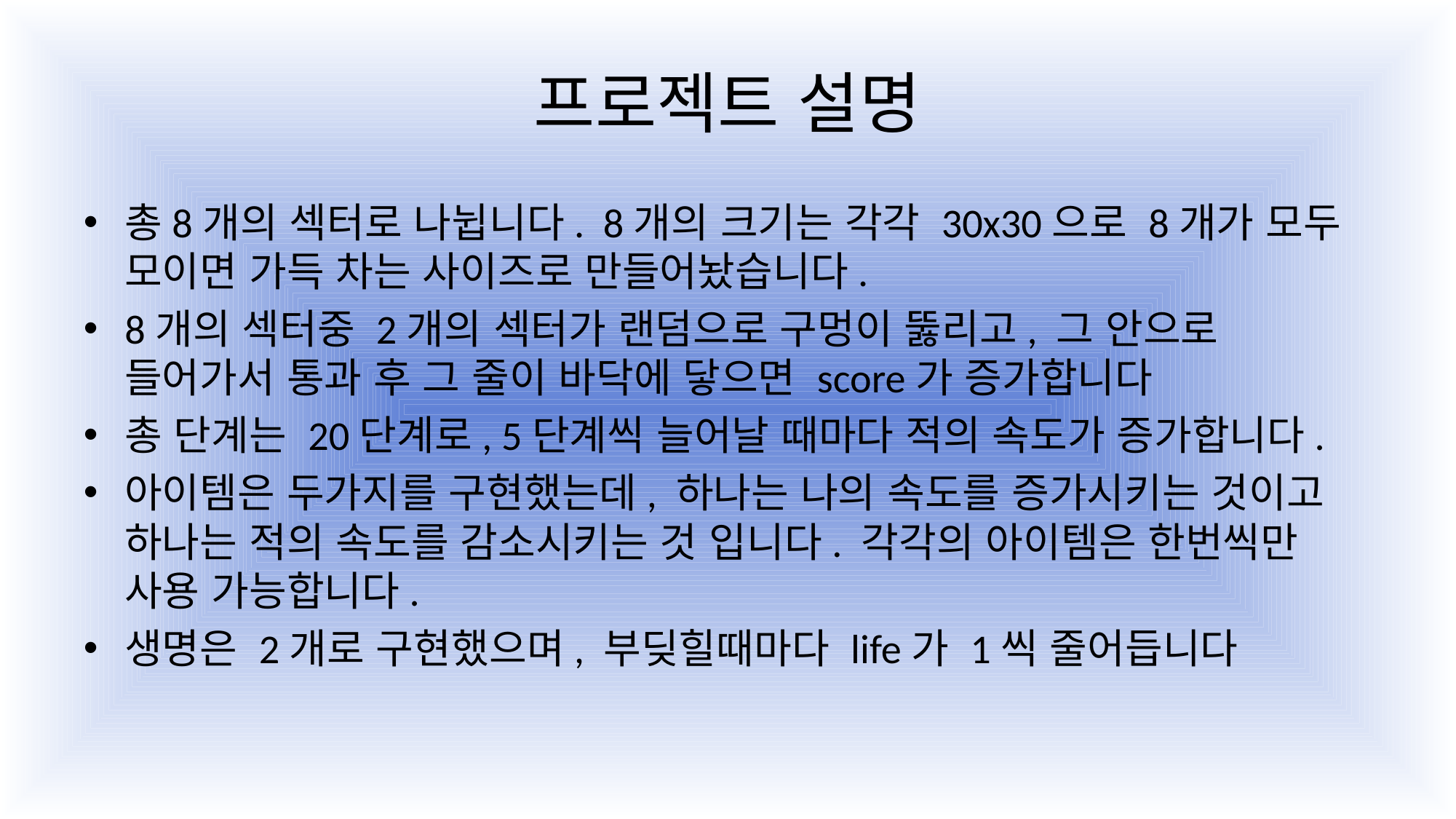

# 프로젝트 설명
총8개의 섹터로 나뉩니다.  8개의 크기는 각각 30x30으로 8개가 모두 모이면 가득 차는 사이즈로 만들어놨습니다.
8개의 섹터중 2개의 섹터가 랜덤으로 구멍이 뚫리고, 그 안으로 들어가서 통과 후 그 줄이 바닥에 닿으면 score가 증가합니다
총 단계는 20단계로, 5단계씩 늘어날 때마다 적의 속도가 증가합니다.
아이템은 두가지를 구현했는데, 하나는 나의 속도를 증가시키는 것이고 하나는 적의 속도를 감소시키는 것 입니다. 각각의 아이템은 한번씩만 사용 가능합니다.
생명은 2개로 구현했으며, 부딪힐때마다 life가 1씩 줄어듭니다